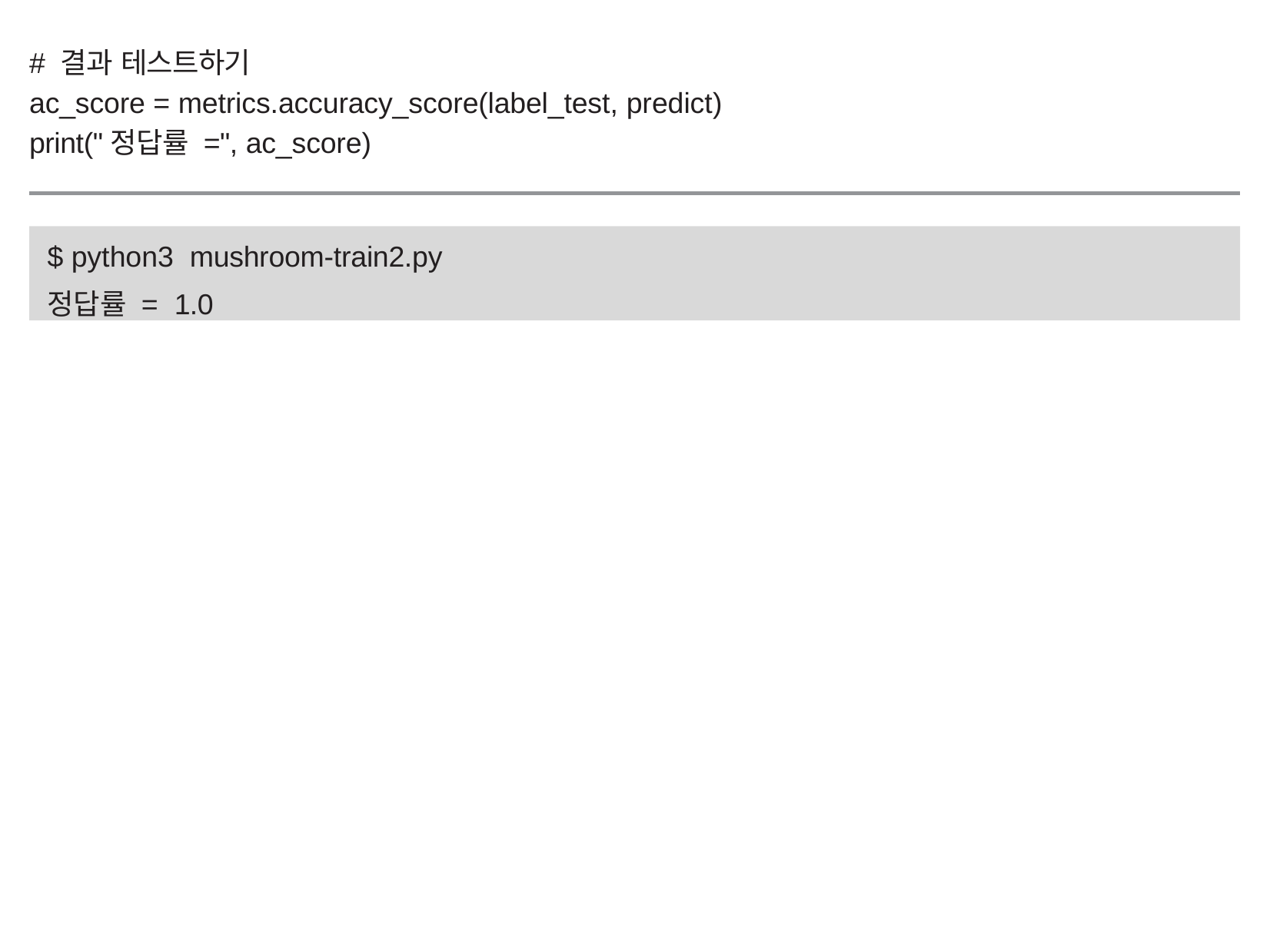

# 결과 테스트하기
ac_score = metrics.accuracy_score(label_test, predict)
print("정답률 =", ac_score)

$ python3  mushroom-train2.py
정답률 =  1.0